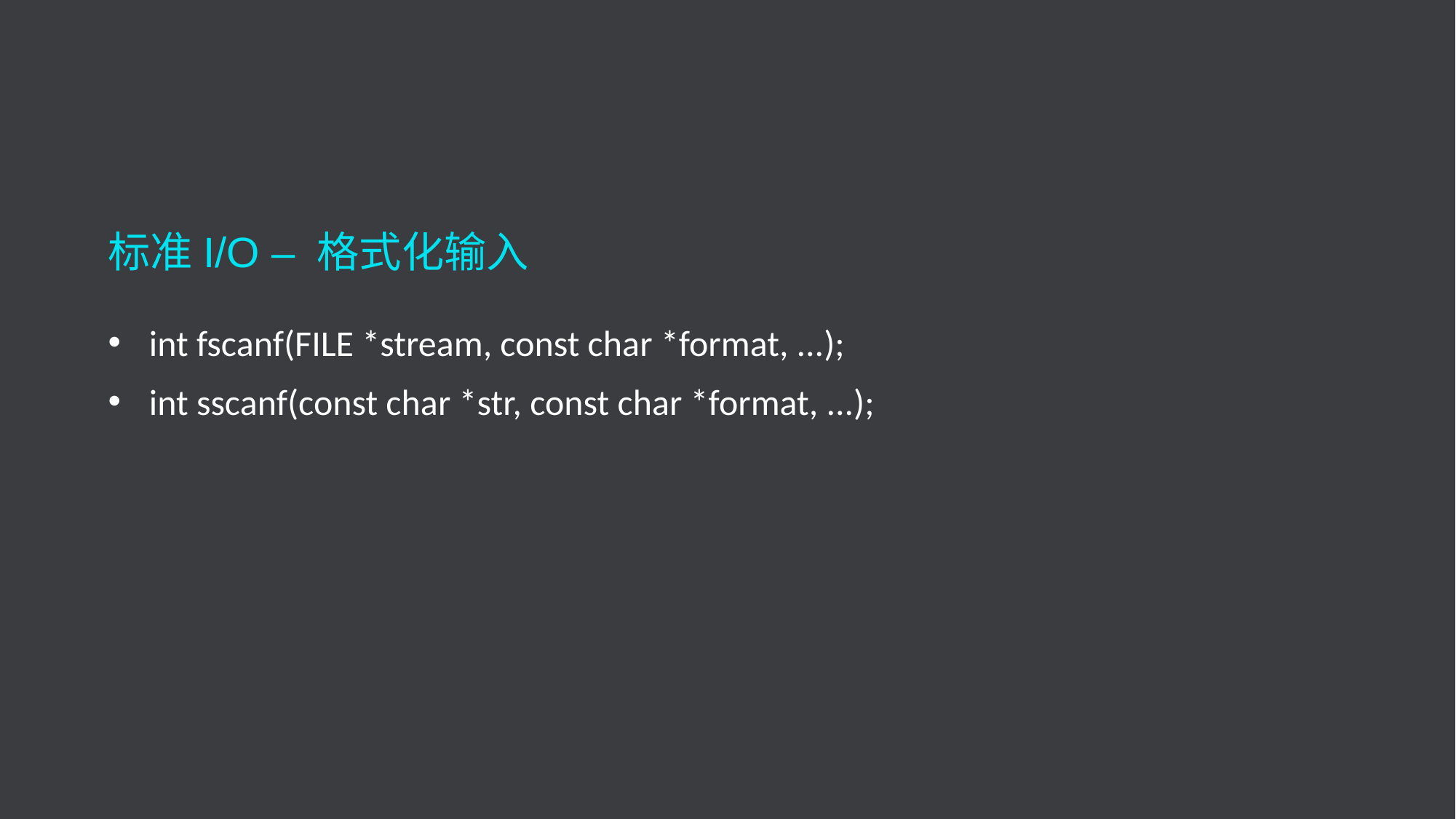

标准I/O – 格式化输入

int fscanf(FILE *stream, const char *format, ...);
int sscanf(const char *str, const char *format, ...);